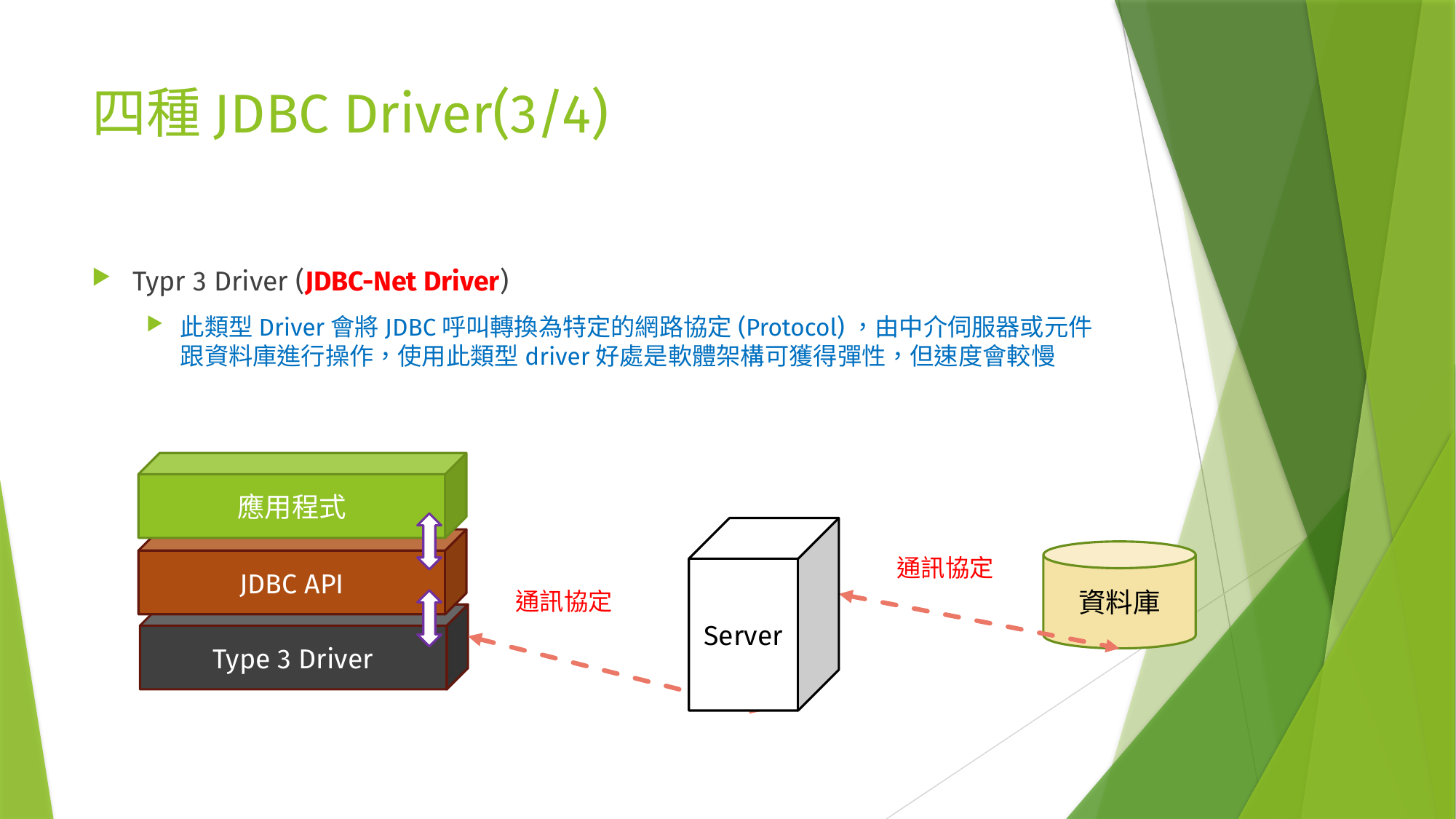

# 四種JDBC Driver(3/4)
Typr 3 Driver (JDBC-Net Driver)
此類型Driver會將JDBC呼叫轉換為特定的網路協定(Protocol)，由中介伺服器或元件跟資料庫進行操作，使用此類型driver好處是軟體架構可獲得彈性，但速度會較慢
應用程式

Server
JDBC API
資料庫
通訊協定
通訊協定

Type 3 Driver